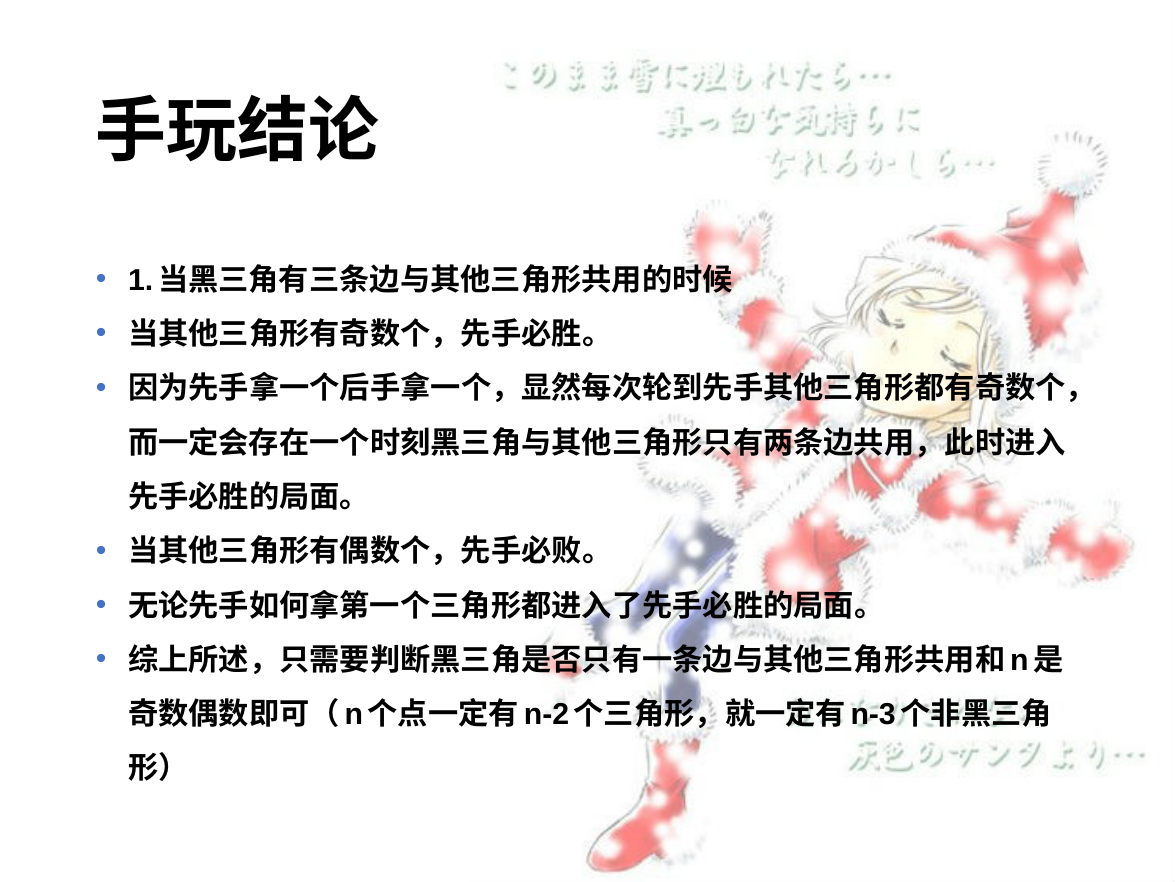

# 手玩结论
1.当黑三角有三条边与其他三角形共用的时候
当其他三角形有奇数个，先手必胜。
因为先手拿一个后手拿一个，显然每次轮到先手其他三角形都有奇数个，而一定会存在一个时刻黑三角与其他三角形只有两条边共用，此时进入先手必胜的局面。
当其他三角形有偶数个，先手必败。
无论先手如何拿第一个三角形都进入了先手必胜的局面。
综上所述，只需要判断黑三角是否只有一条边与其他三角形共用和n是奇数偶数即可（n个点一定有n-2个三角形，就一定有n-3个非黑三角形）